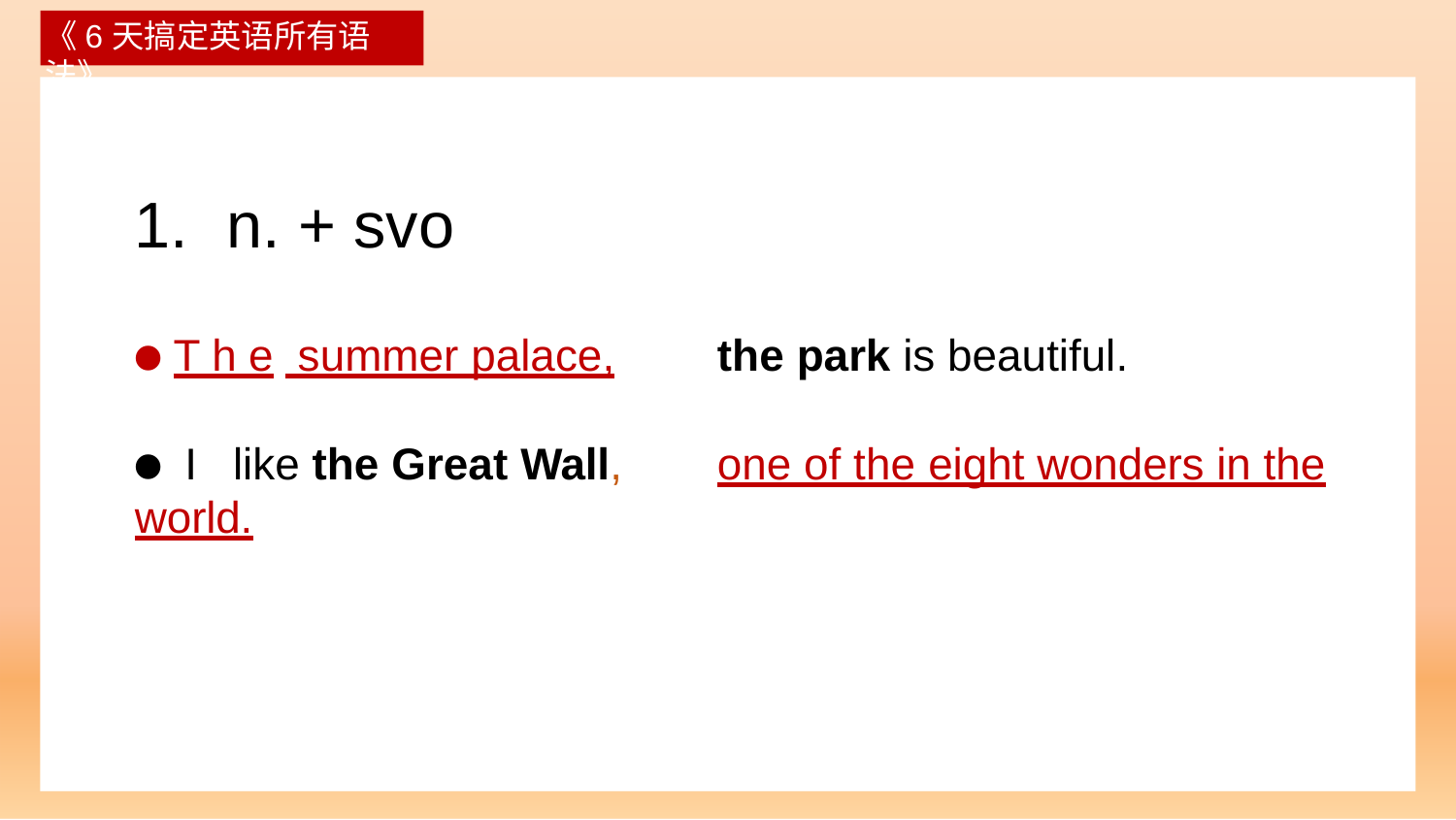

《6天搞定英语所有语法》
# 1.	n. + svo
⚫The summer palace,	the park is beautiful.

⚫I like the Great Wall,	one of the eight wonders in the world.